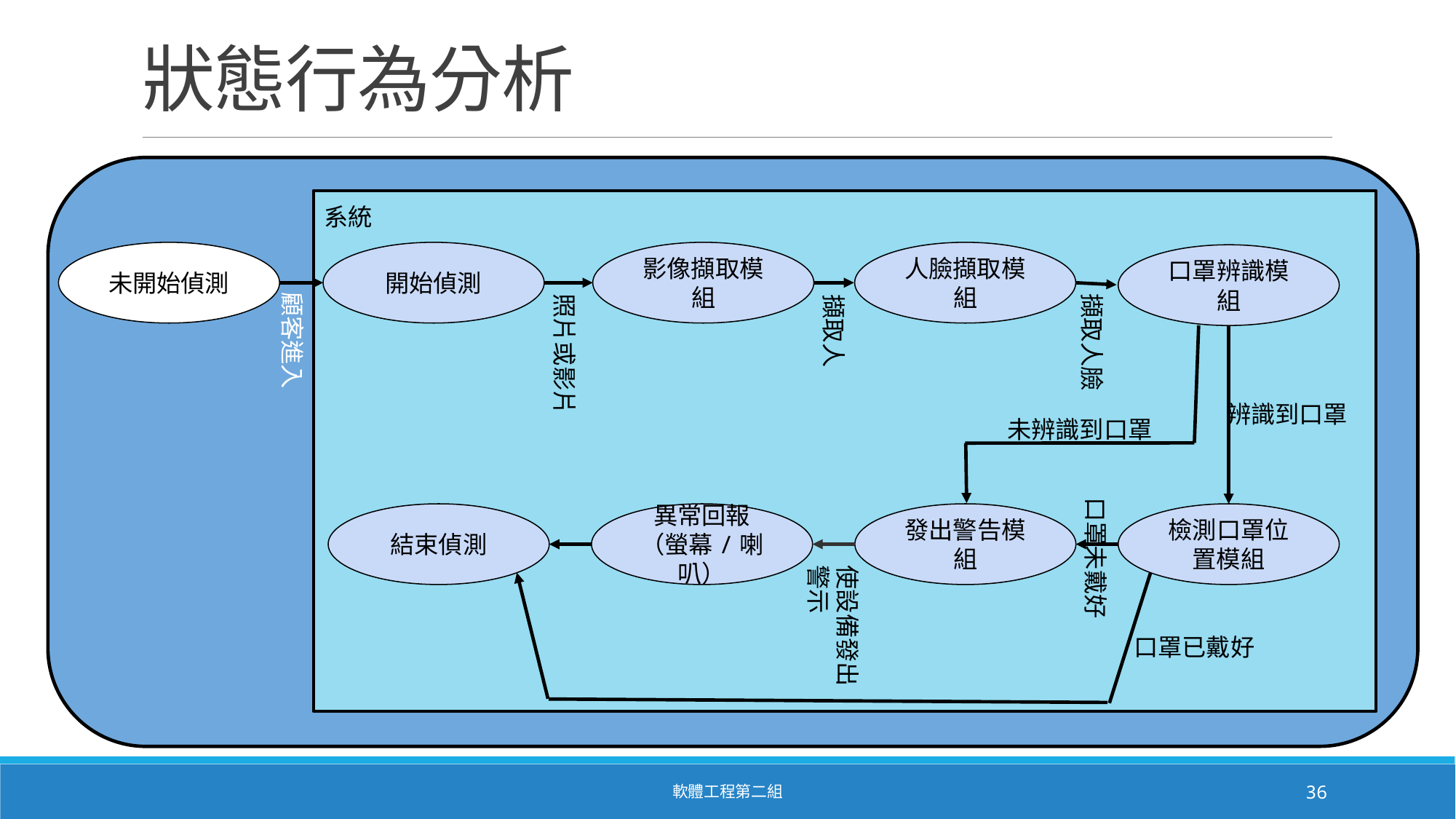

# 狀態行為分析

系統
未開始偵測
開始偵測
影像擷取模組
人臉擷取模組
口罩辨識模組
顧客進入
照片或影片
擷取人臉
擷取人
辨識到口罩
口罩未戴好
檢測口罩位置模組
結束偵測
異常回報（螢幕/喇叭）
發出警告模組
使設備發出警示
口罩已戴好
未辨識到口罩
軟體工程第二組
36